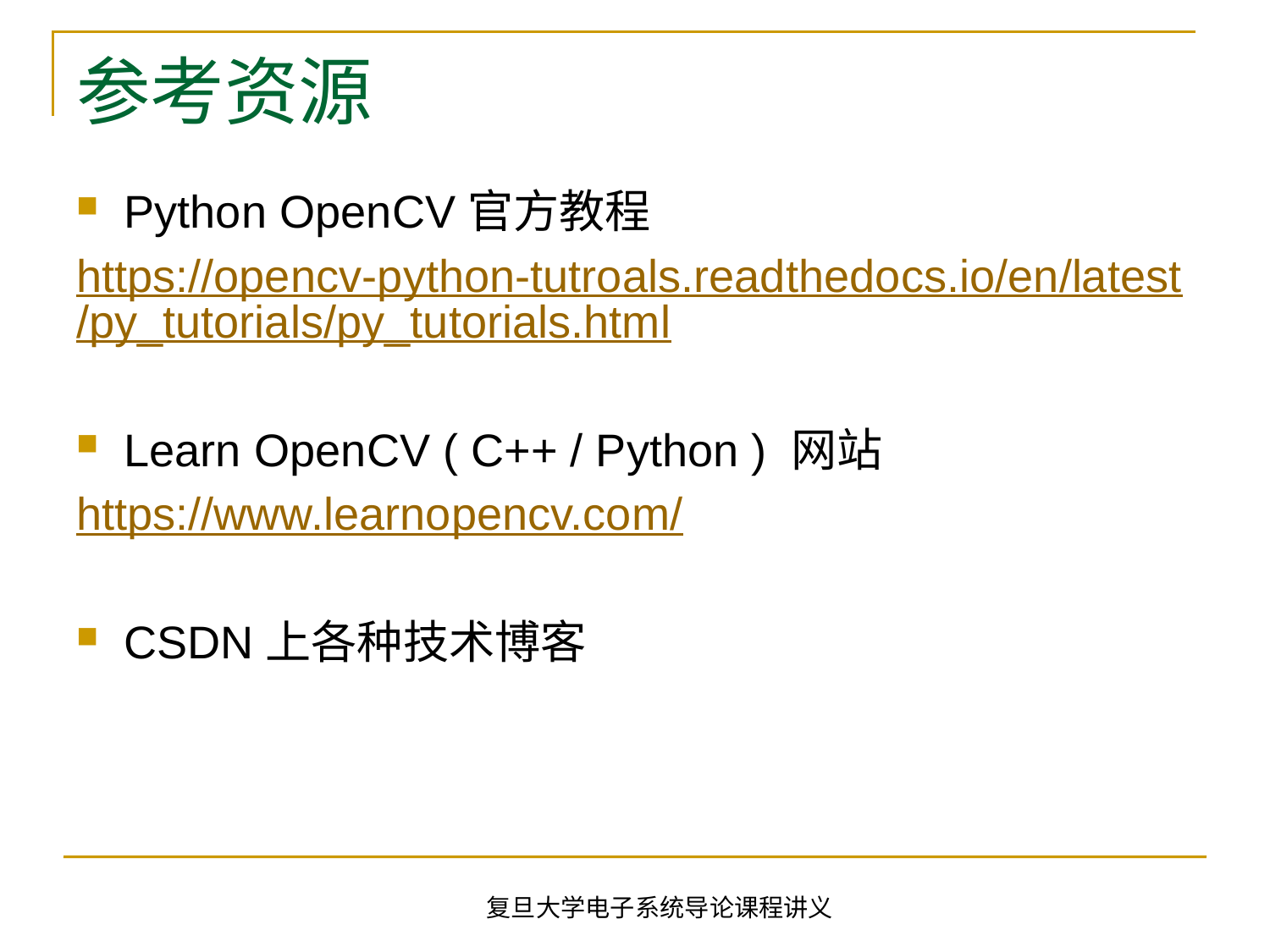

# 参考资源
Python OpenCV官方教程
https://opencv-python-tutroals.readthedocs.io/en/latest/py_tutorials/py_tutorials.html

Learn OpenCV ( C++ / Python ) 网站
https://www.learnopencv.com/

CSDN上各种技术博客